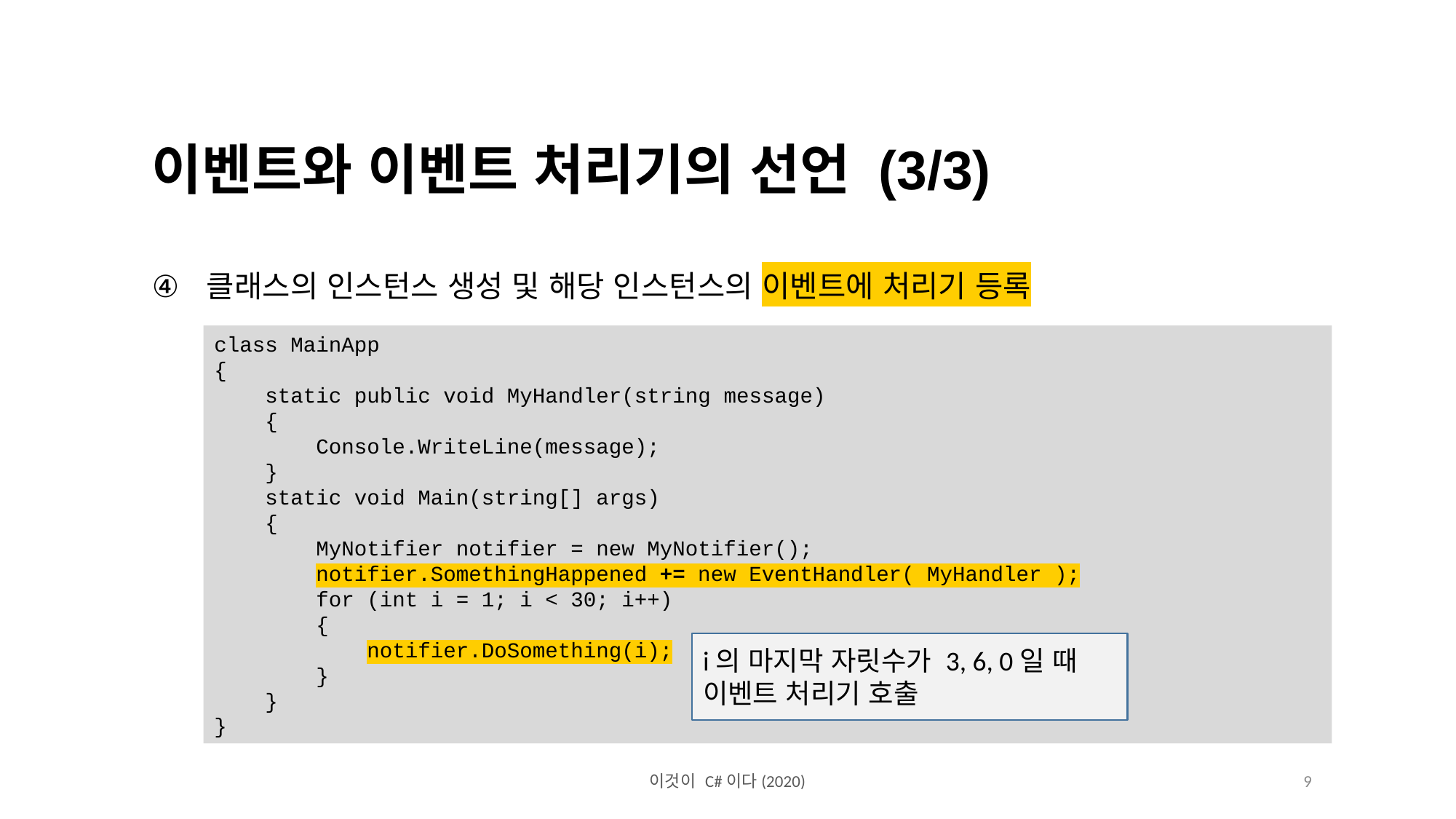

이벤트와 이벤트 처리기의 선언 (3/3)

클래스의 인스턴스 생성 및 해당 인스턴스의 이벤트에 처리기 등록
class MainApp
{
    static public void MyHandler(string message)
    {
        Console.WriteLine(message);
    }
    static void Main(string[] args)
    {
        MyNotifier notifier = new MyNotifier();
        notifier.SomethingHappened += new EventHandler( MyHandler );
        for (int i = 1; i < 30; i++)
        {
            notifier.DoSomething(i);
        }
    }
}
i의 마지막 자릿수가 3, 6, 0일 때 이벤트 처리기 호출
이것이 C#이다(2020)
9